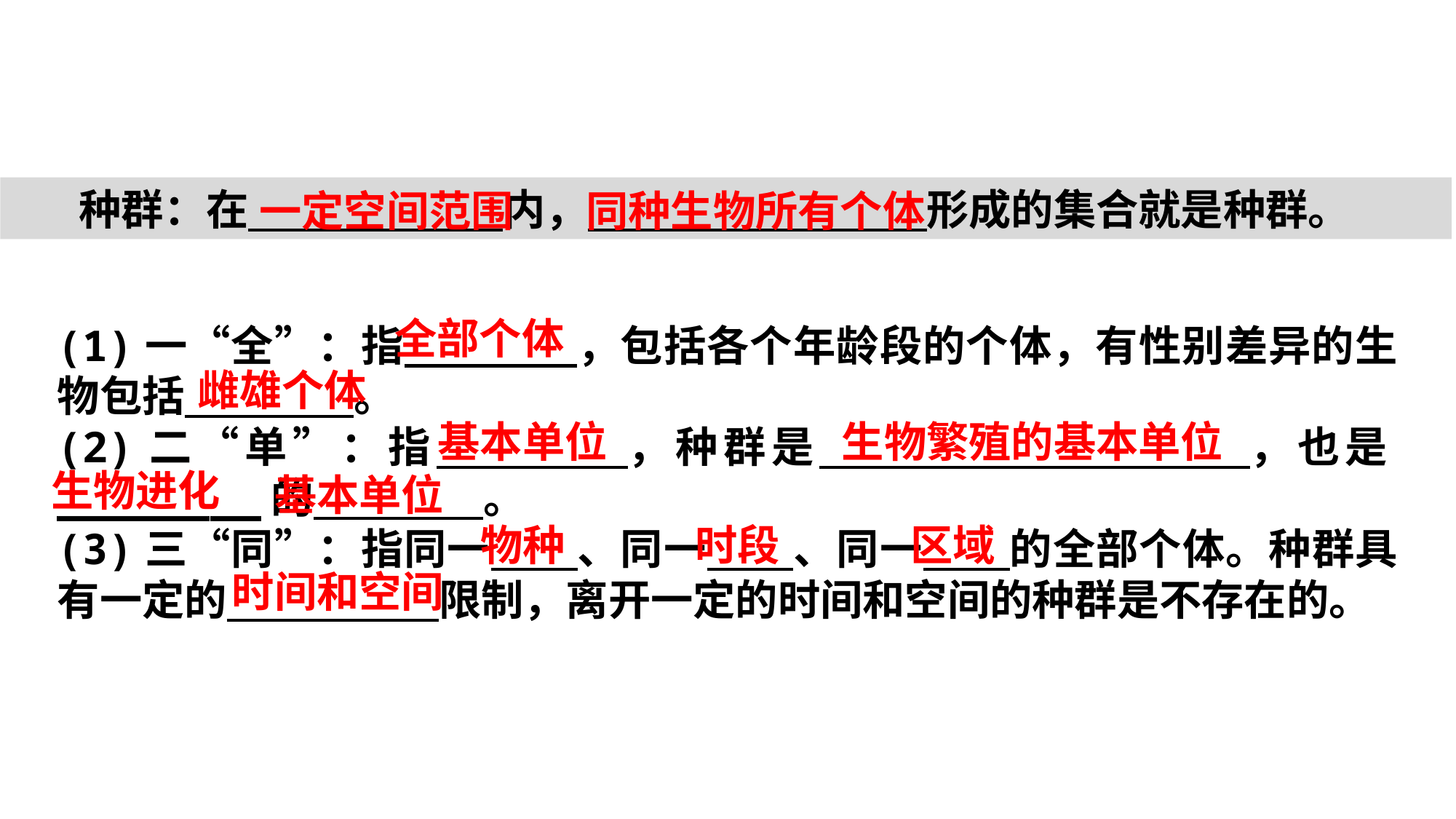

种群：在　　　　　　内，　　　　　　　　形成的集合就是种群。
一定空间范围
同种生物所有个体
全部个体
(1)一“全”：指　　　　，包括各个年龄段的个体，有性别差异的生物包括　　　　。
(2)二“单”：指　　　　，种群是　　　　　　　　　，也是________的　　　　。
(3)三“同”：指同一　　、同一　　、同一　　的全部个体。种群具有一定的　　　　　限制，离开一定的时间和空间的种群是不存在的。
雌雄个体
基本单位
生物繁殖的基本单位
生物进化
基本单位
时段
区域
物种
时间和空间